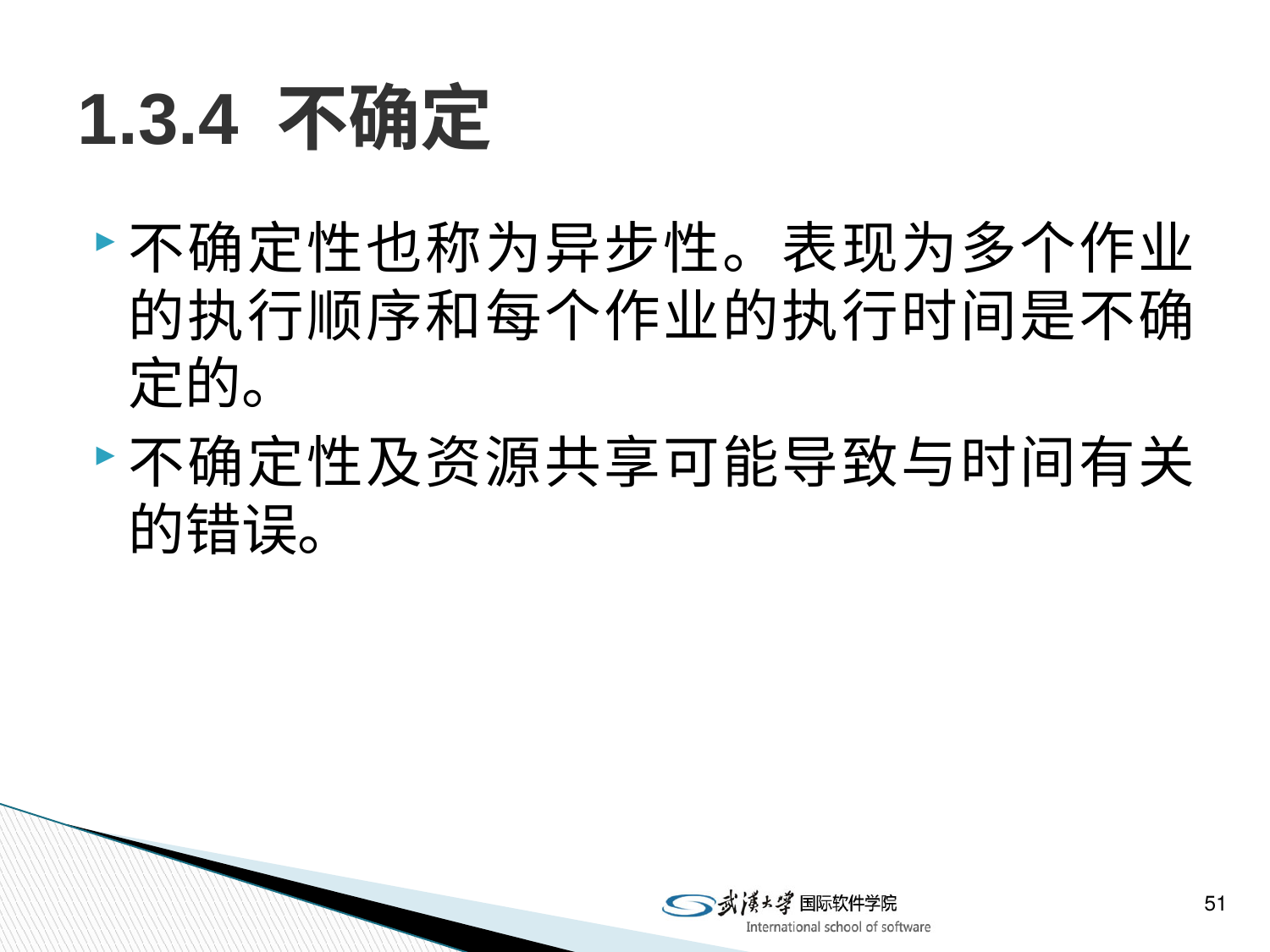

# 1.3.4 不确定
不确定性也称为异步性。表现为多个作业的执行顺序和每个作业的执行时间是不确定的。
不确定性及资源共享可能导致与时间有关的错误。